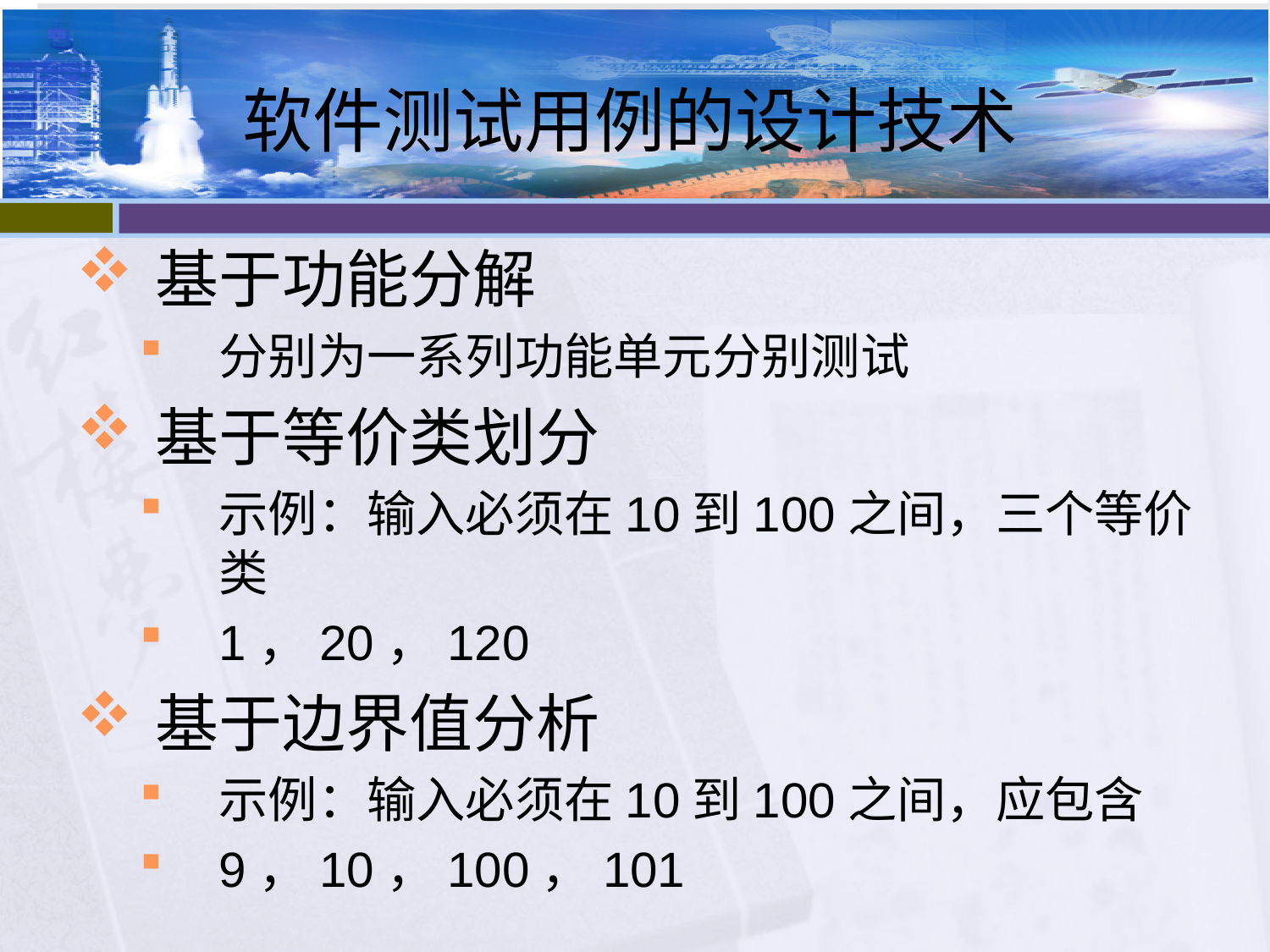

# 软件测试用例的设计技术

基于功能分解
分别为一系列功能单元分别测试
基于等价类划分
示例：输入必须在10到100之间，三个等价类
1，20，120
基于边界值分析
示例：输入必须在10到100之间，应包含
9，10，100，101